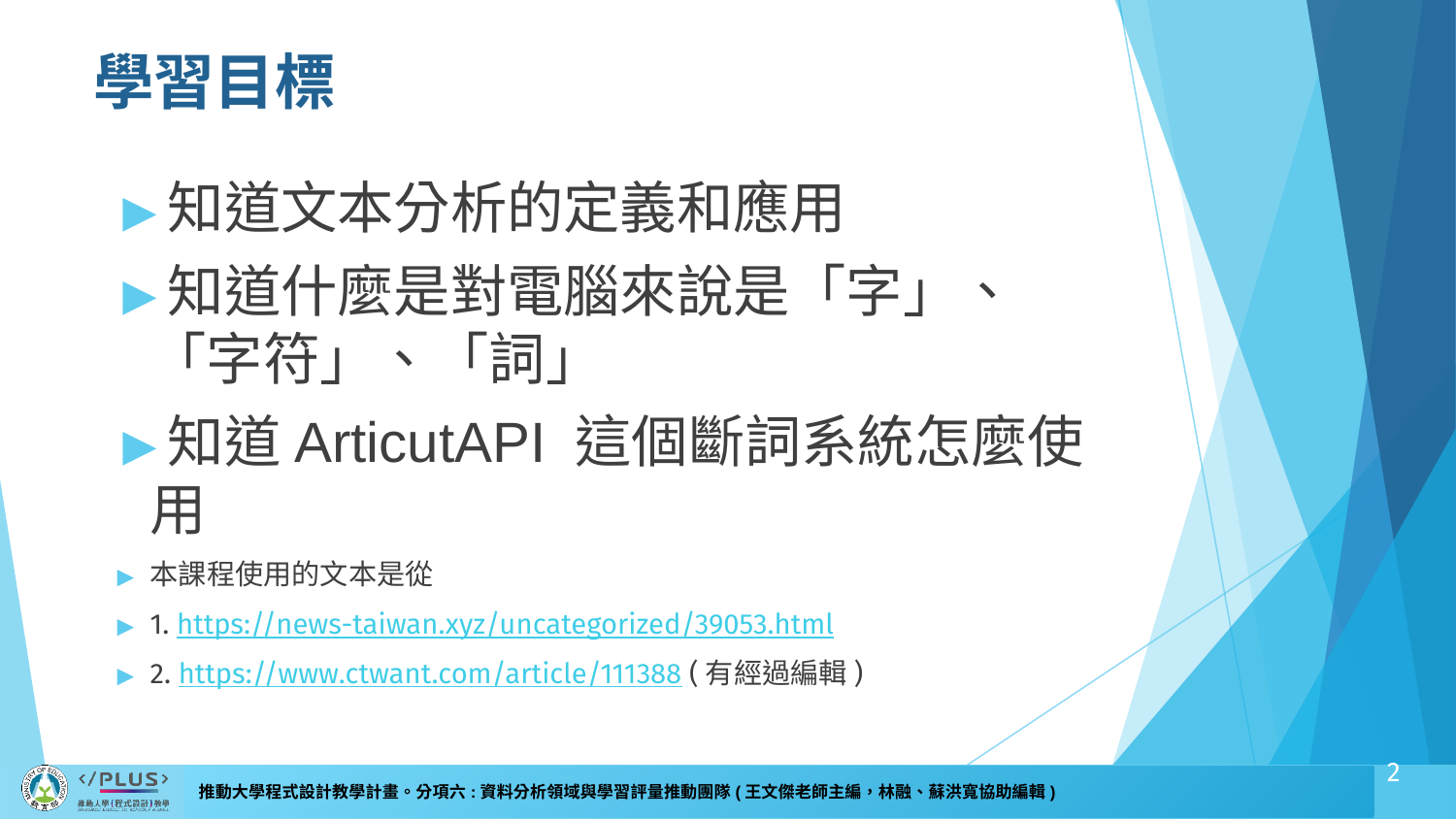

# 學習目標
知道文本分析的定義和應用
知道什麼是對電腦來說是「字」、「字符」、「詞」
知道ArticutAPI 這個斷詞系統怎麼使用
本課程使用的文本是從
1. https://news-taiwan.xyz/uncategorized/39053.html
2. https://www.ctwant.com/article/111388 (有經過編輯)

2